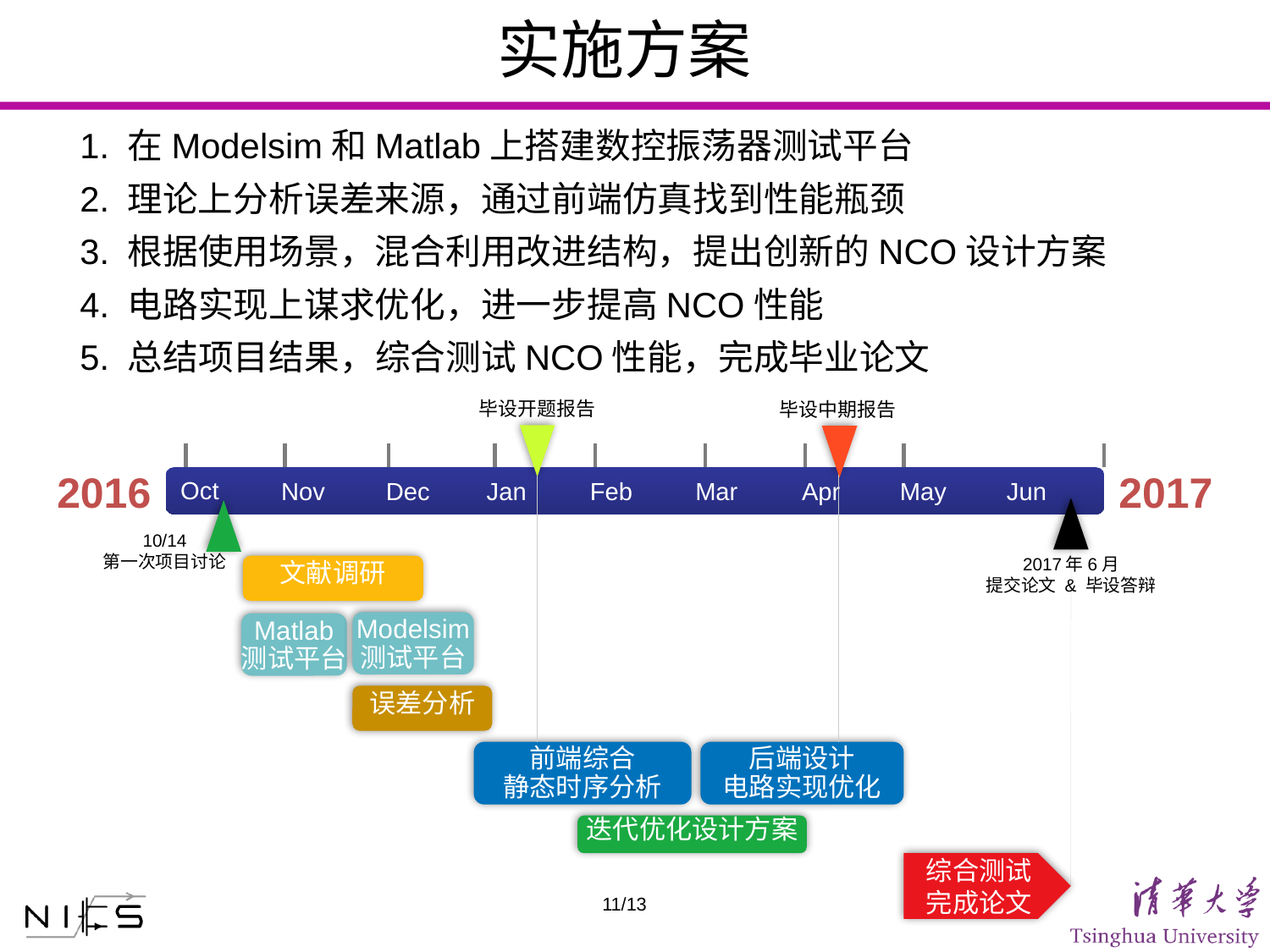

# 实施方案
在Modelsim和Matlab上搭建数控振荡器测试平台
理论上分析误差来源，通过前端仿真找到性能瓶颈
根据使用场景，混合利用改进结构，提出创新的NCO设计方案
电路实现上谋求优化，进一步提高NCO性能
总结项目结果，综合测试NCO性能，完成毕业论文

毕设开题报告

Oct
Nov
Dec
Jan
Feb
Mar
Apr
May
Jun
2016

2017

10/14
第一次项目讨论
2017年6月
提交论文 & 毕设答辩
文献调研
Modelsim
测试平台
Matlab
测试平台
误差分析
前端综合
静态时序分析
后端设计
电路实现优化
迭代优化设计方案
综合测试
完成论文
毕设中期报告

11/13